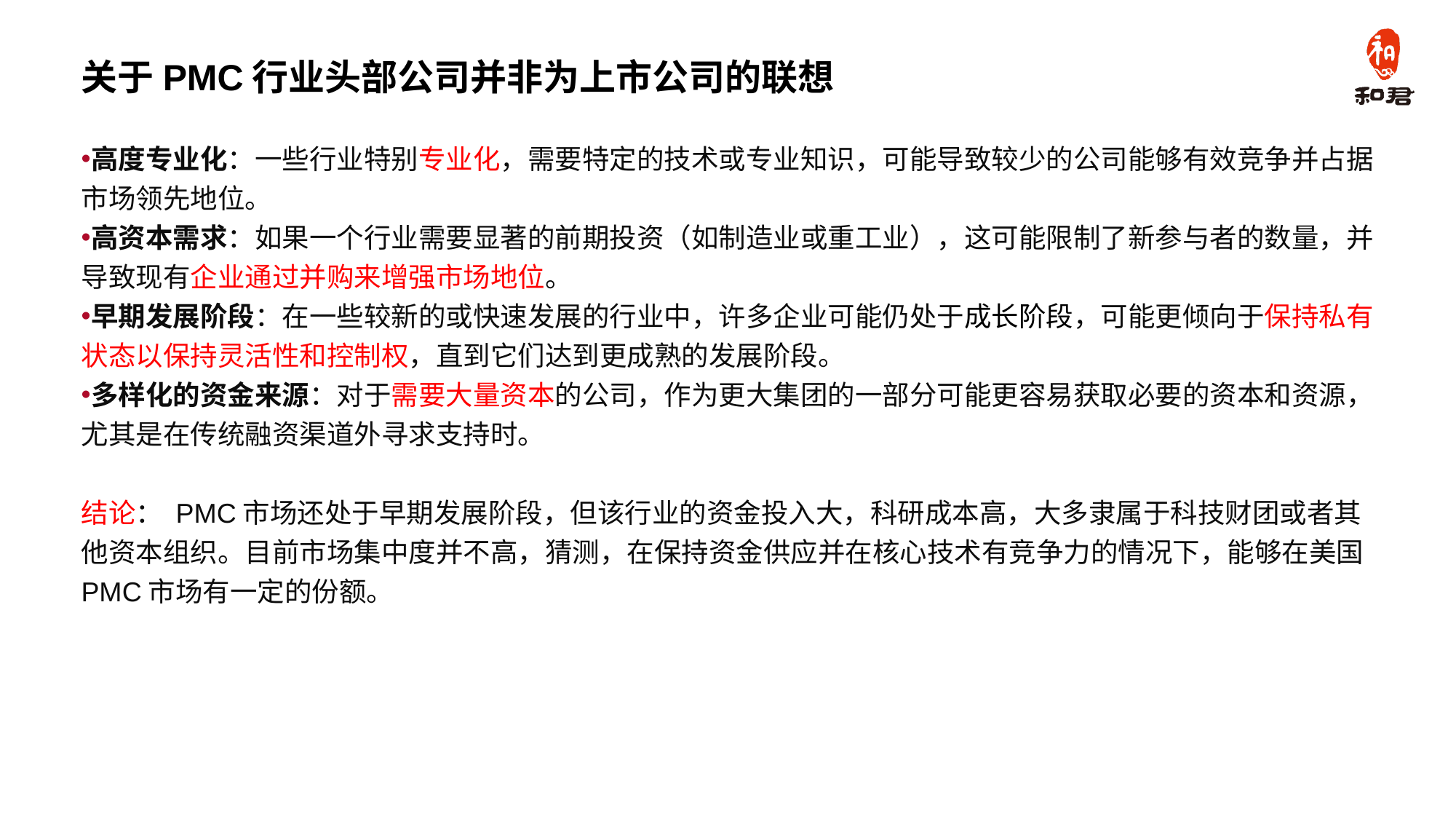

# 关于PMC行业头部公司并非为上市公司的联想
高度专业化：一些行业特别专业化，需要特定的技术或专业知识，可能导致较少的公司能够有效竞争并占据市场领先地位。
高资本需求：如果一个行业需要显著的前期投资（如制造业或重工业），这可能限制了新参与者的数量，并导致现有企业通过并购来增强市场地位。
早期发展阶段：在一些较新的或快速发展的行业中，许多企业可能仍处于成长阶段，可能更倾向于保持私有状态以保持灵活性和控制权，直到它们达到更成熟的发展阶段。
多样化的资金来源：对于需要大量资本的公司，作为更大集团的一部分可能更容易获取必要的资本和资源，尤其是在传统融资渠道外寻求支持时。

结论： PMC市场还处于早期发展阶段，但该行业的资金投入大，科研成本高，大多隶属于科技财团或者其他资本组织。目前市场集中度并不高，猜测，在保持资金供应并在核心技术有竞争力的情况下，能够在美国PMC市场有一定的份额。